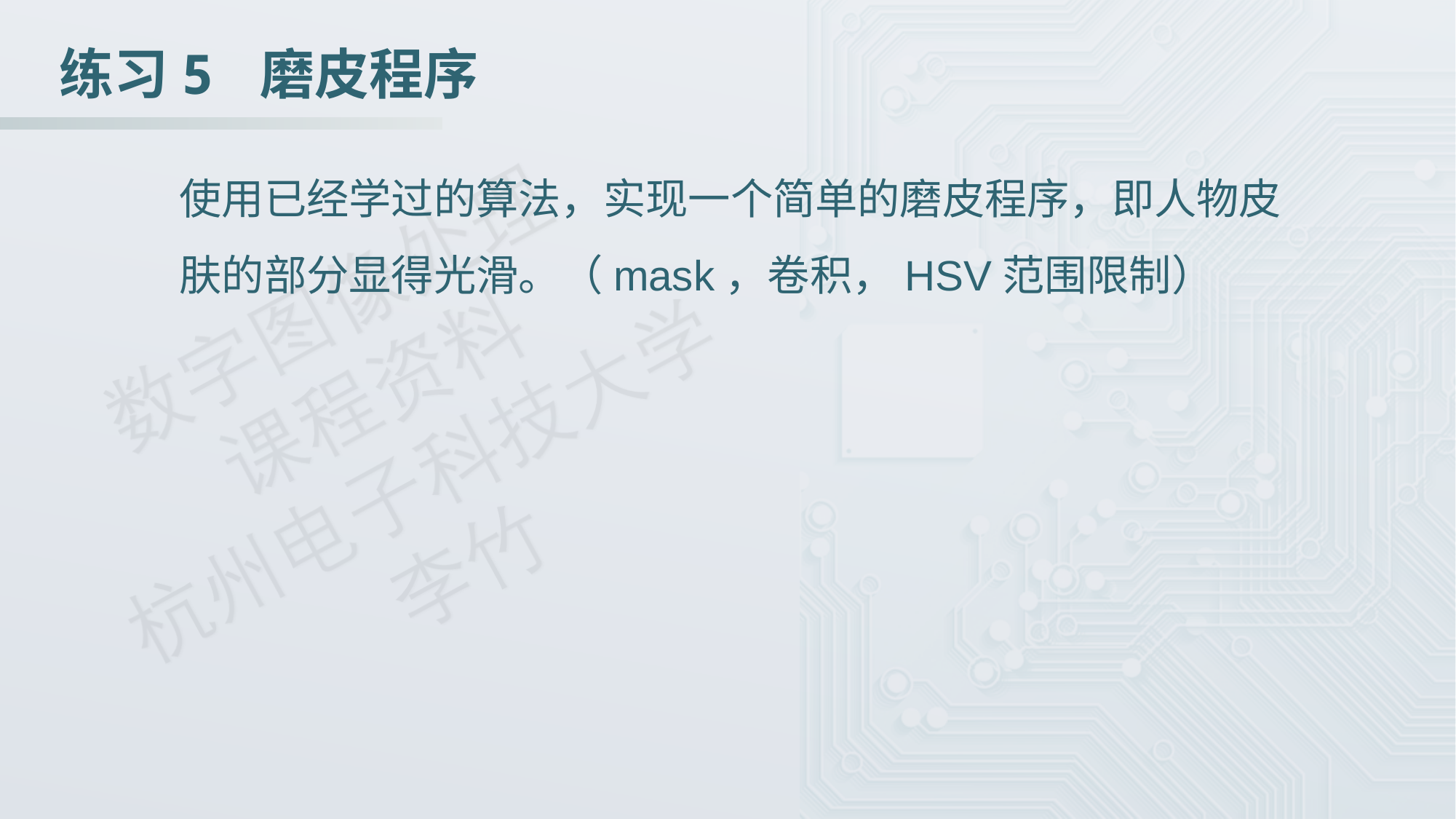

练习5 磨皮程序

使用已经学过的算法，实现一个简单的磨皮程序，即人物皮肤的部分显得光滑。（mask，卷积，HSV范围限制）